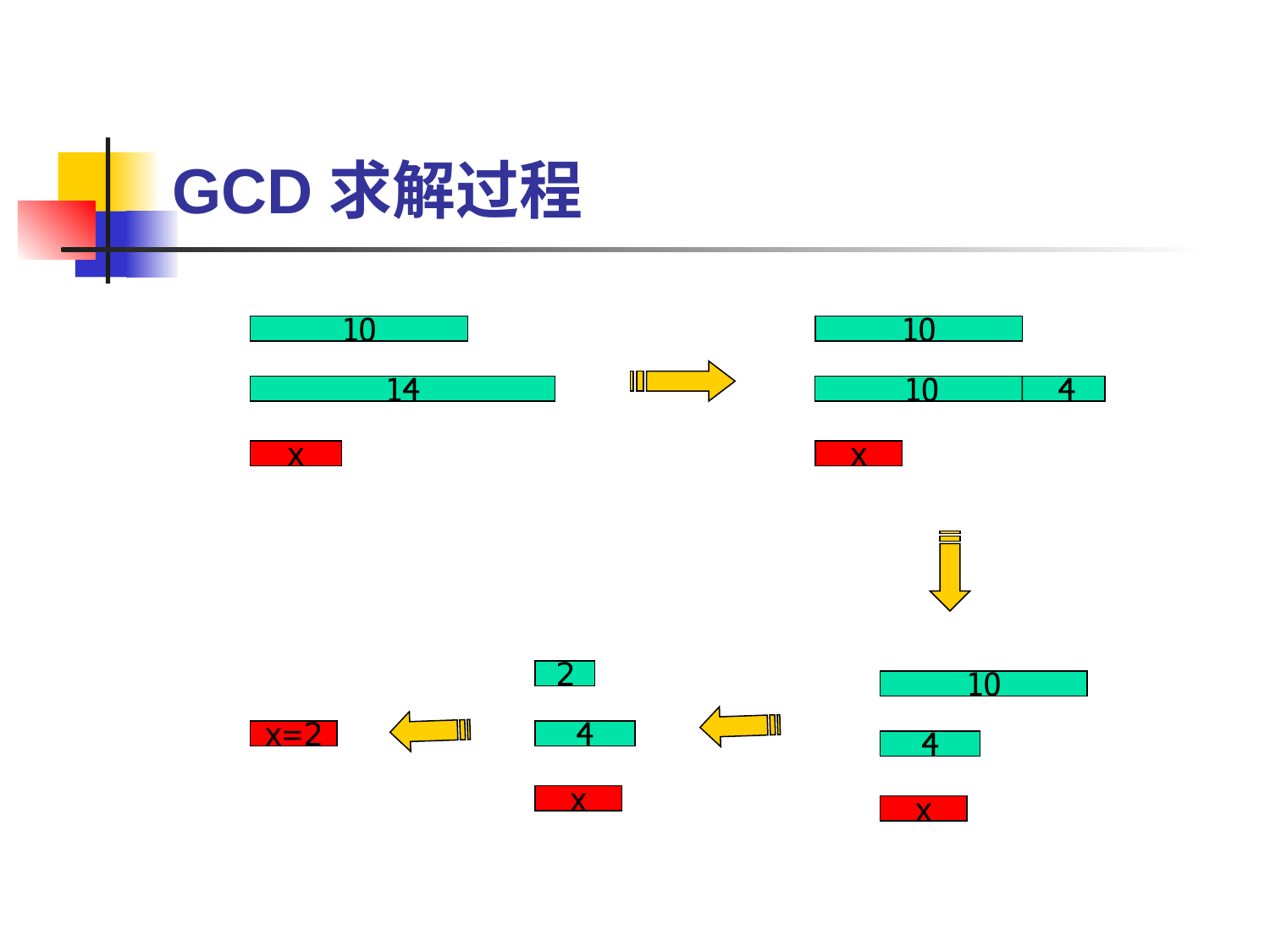

# GCD求解过程
10
14
x
10

      10            4
x

2
4
x
10
4
x

x=2

13